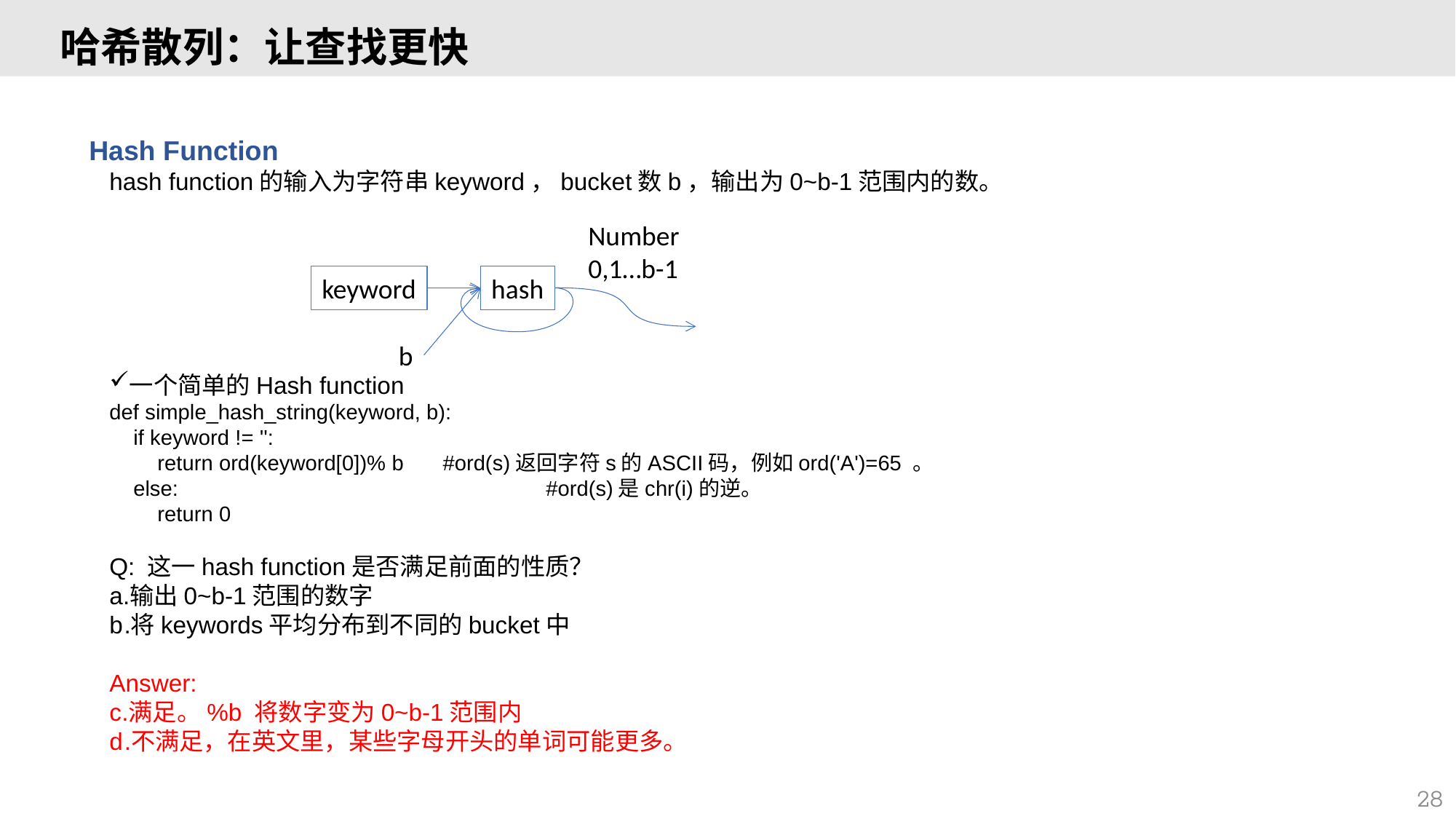

# 哈希散列：让查找更快
Hash Function
hash function的输入为字符串keyword，bucket数b，输出为0~b-1范围内的数。

一个简单的Hash function
def simple_hash_string(keyword, b):
    if keyword != '':
        return ord(keyword[0])% b	 #ord(s)返回字符s的ASCII码，例如ord('A')=65 。
    else:				#ord(s)是chr(i)的逆。
        return 0

Q: 这一hash function是否满足前面的性质？
输出0~b-1范围的数字
将keywords平均分布到不同的bucket中

Answer:
满足。%b 将数字变为0~b-1范围内
不满足，在英文里，某些字母开头的单词可能更多。

Number
0,1…b-1
keyword
hash
b
28